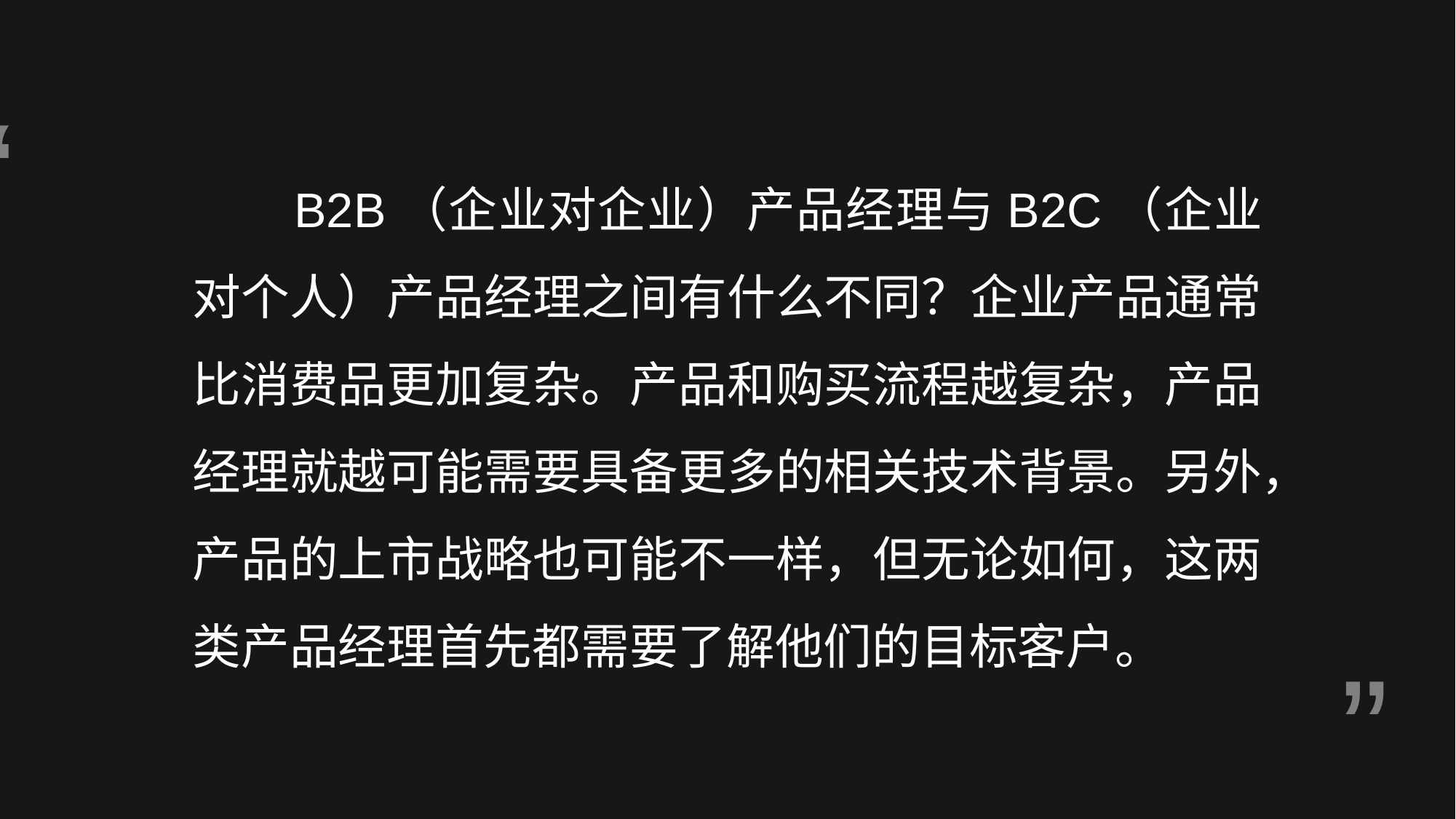

“
B2B（企业对企业）产品经理与B2C（企业对个人）产品经理之间有什么不同？企业产品通常比消费品更加复杂。产品和购买流程越复杂，产品经理就越可能需要具备更多的相关技术背景。另外，产品的上市战略也可能不一样，但无论如何，这两类产品经理首先都需要了解他们的目标客户。
”